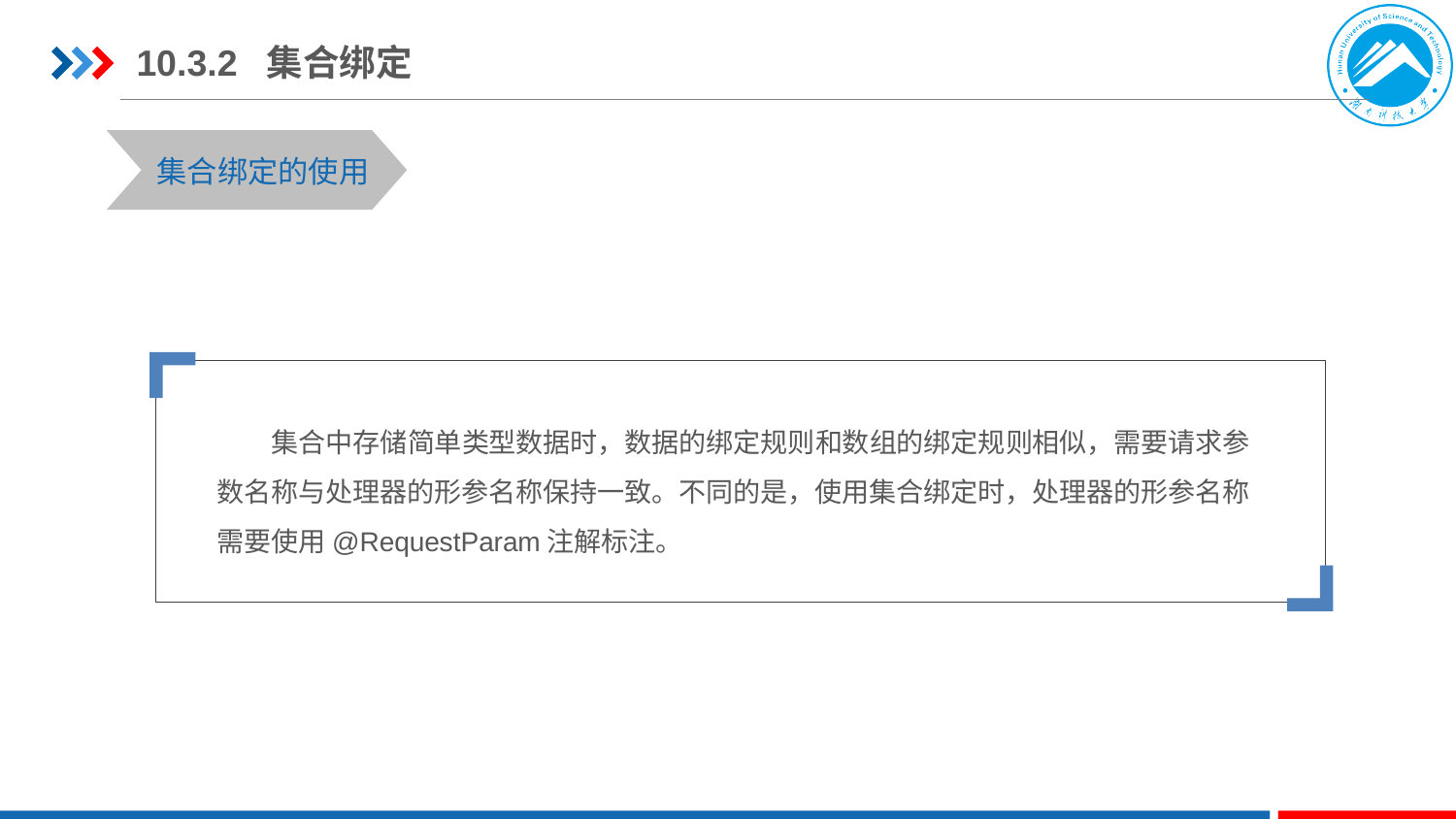

10.3.2  集合绑定

集合绑定的使用

        集合中存储简单类型数据时，数据的绑定规则和数组的绑定规则相似，需要请求参数名称与处理器的形参名称保持一致。不同的是，使用集合绑定时，处理器的形参名称需要使用@RequestParam注解标注。